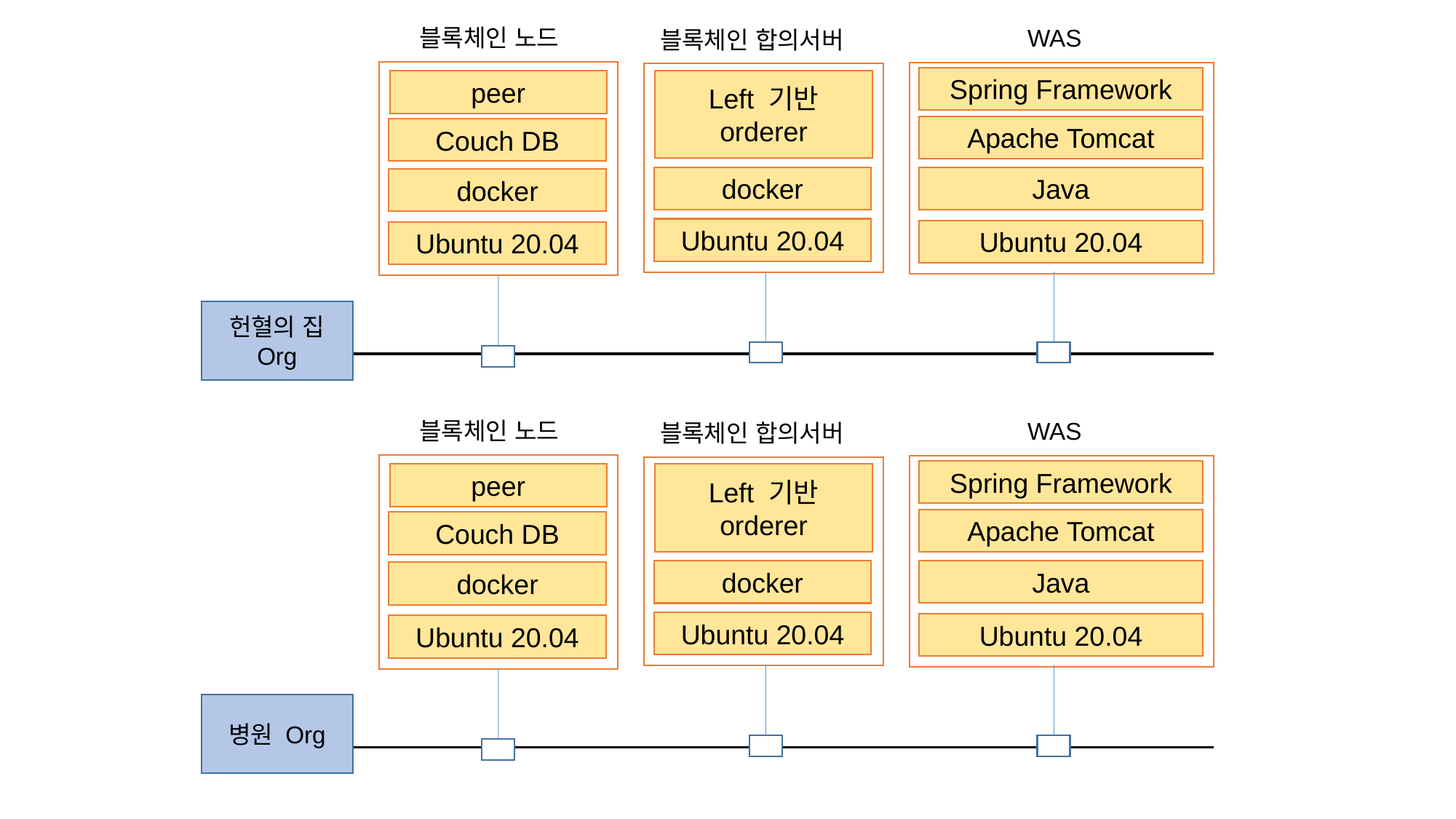

WAS
블록체인 노드
블록체인 합의서버

Spring Framework
peer
Left 기반 orderer
Apache Tomcat
Couch DB
docker
Java
docker
Ubuntu 20.04
Ubuntu 20.04
Ubuntu 20.04
헌혈의 집
Org

WAS
블록체인 노드
블록체인 합의서버

Spring Framework
peer
Left 기반 orderer
Apache Tomcat
Couch DB
docker
Java
docker
Ubuntu 20.04
Ubuntu 20.04
Ubuntu 20.04
병원 Org